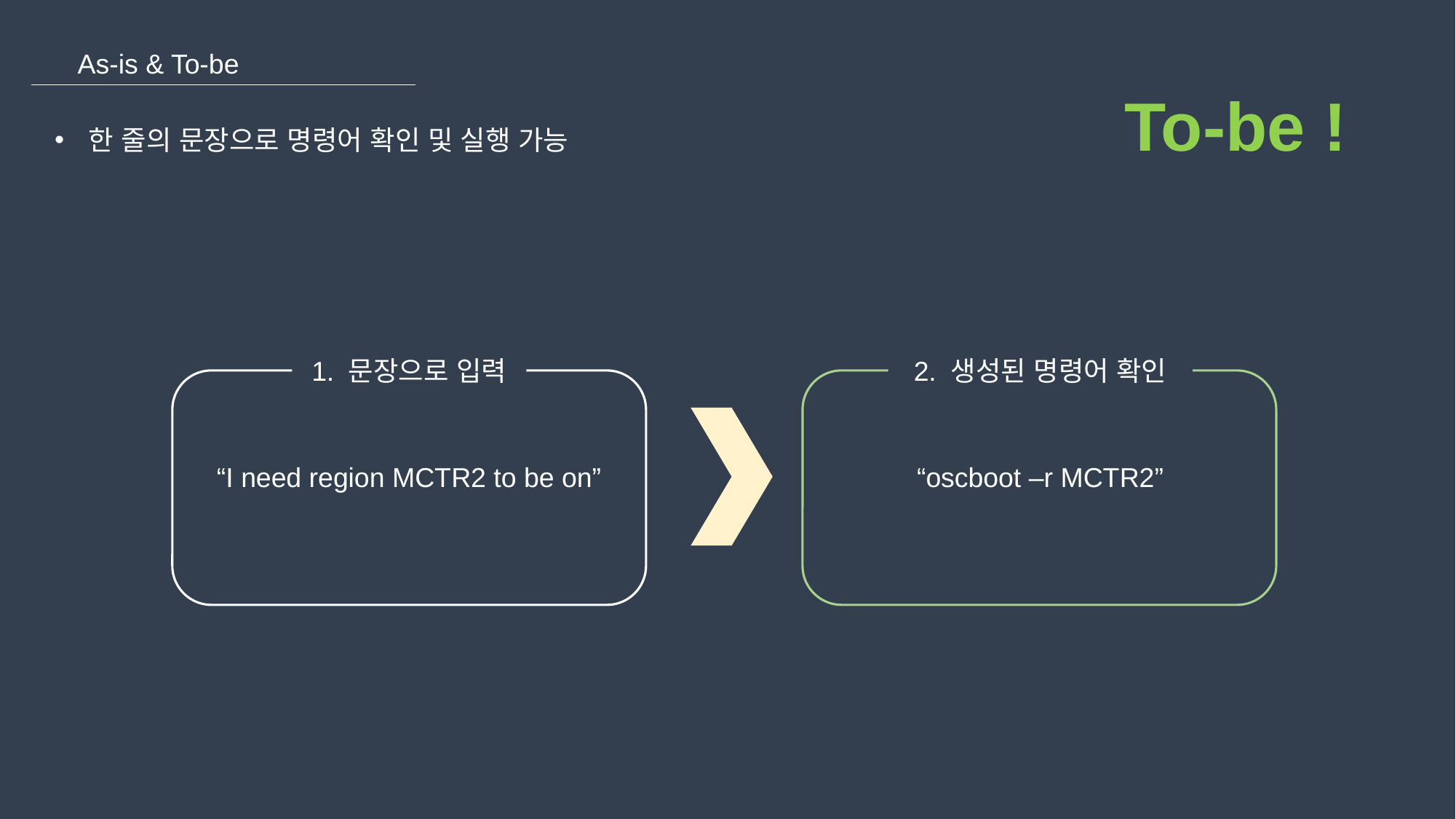

As-is & To-be
To-be !
한 줄의 문장으로 명령어 확인 및 실행 가능
1. 문장으로 입력
2. 생성된 명령어 확인

“I need region MCTR2 to be on”
“oscboot –r MCTR2”